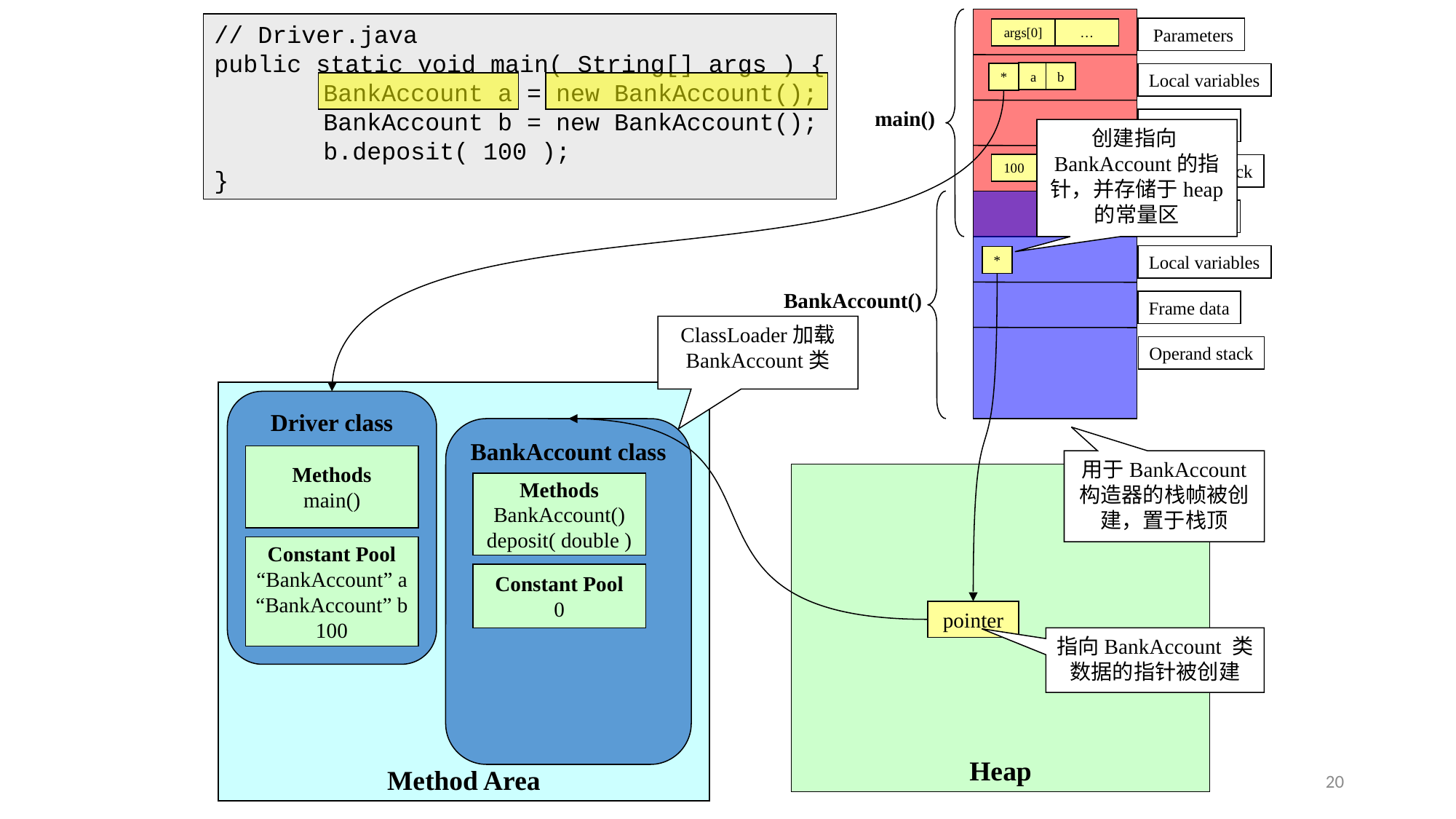

// Driver.java
public static void main( String[] args ) {
	BankAccount a = new BankAccount();
	BankAccount b = new BankAccount();
	b.deposit( 100 );
}
args[0]
…
 Parameters

a
b
*
Local variables

main()

Frame data
创建指向BankAccount的指针，并存储于heap 的常量区

100
Operand stack

Parameters
Parameters
BankAccount()

Frame data

Operand stack
Local variables
*
pointer
ClassLoader加载 BankAccount类
Method Area
Driver class
BankAccount class

Methods
BankAccount()
deposit( double )
Constant Pool
0
Methods
main()
用于BankAccount
构造器的栈帧被创建，置于栈顶
Heap
Constant Pool
“BankAccount” a
“BankAccount” b
100
指向BankAccount 类数据的指针被创建
20